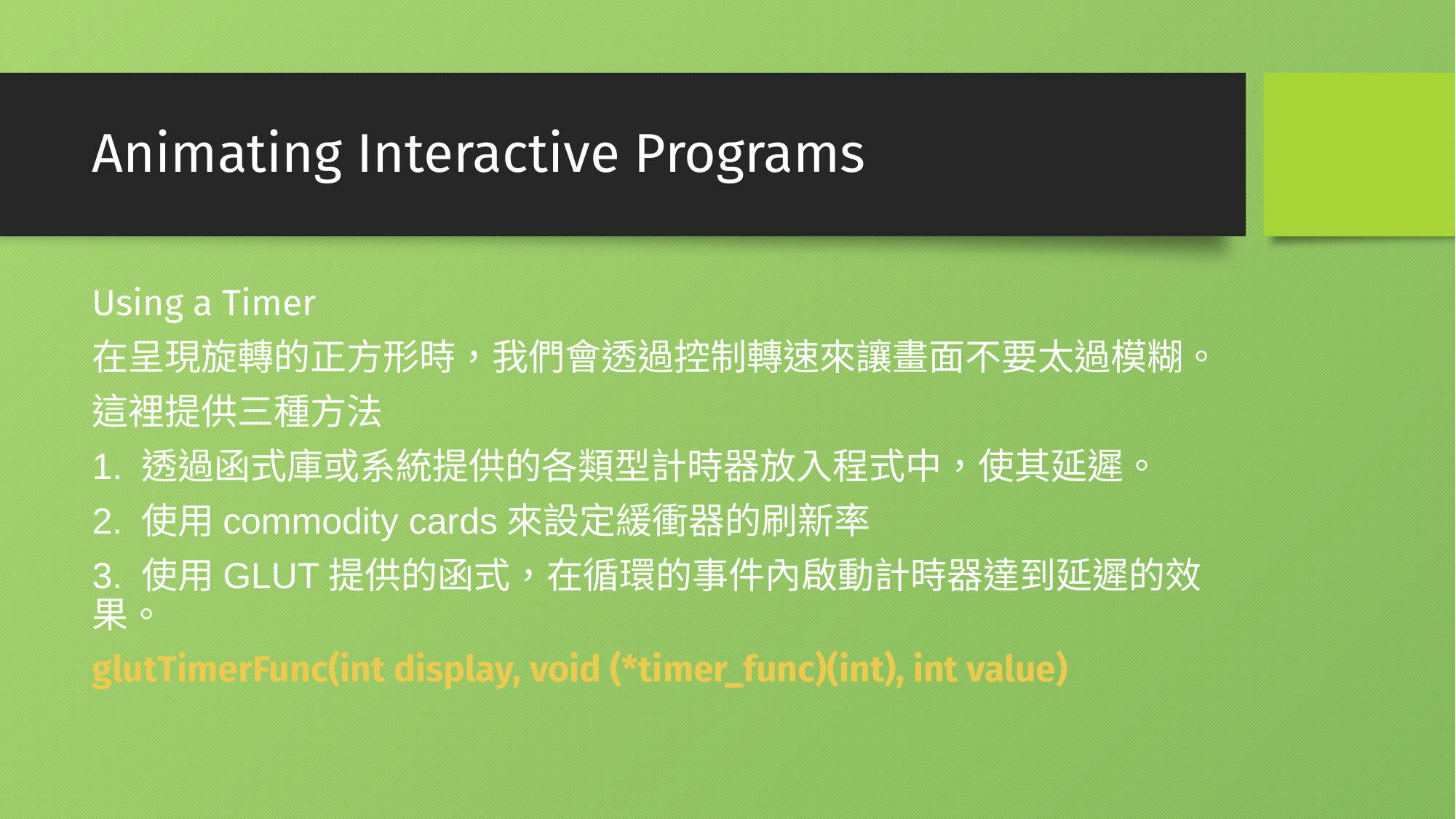

# Animating Interactive Programs
Using a Timer
在呈現旋轉的正方形時，我們會透過控制轉速來讓畫面不要太過模糊。
這裡提供三種方法
1. 透過函式庫或系統提供的各類型計時器放入程式中，使其延遲。
2. 使用commodity cards來設定緩衝器的刷新率
3. 使用GLUT提供的函式，在循環的事件內啟動計時器達到延遲的效果。
glutTimerFunc(int display, void (*timer_func)(int), int value)